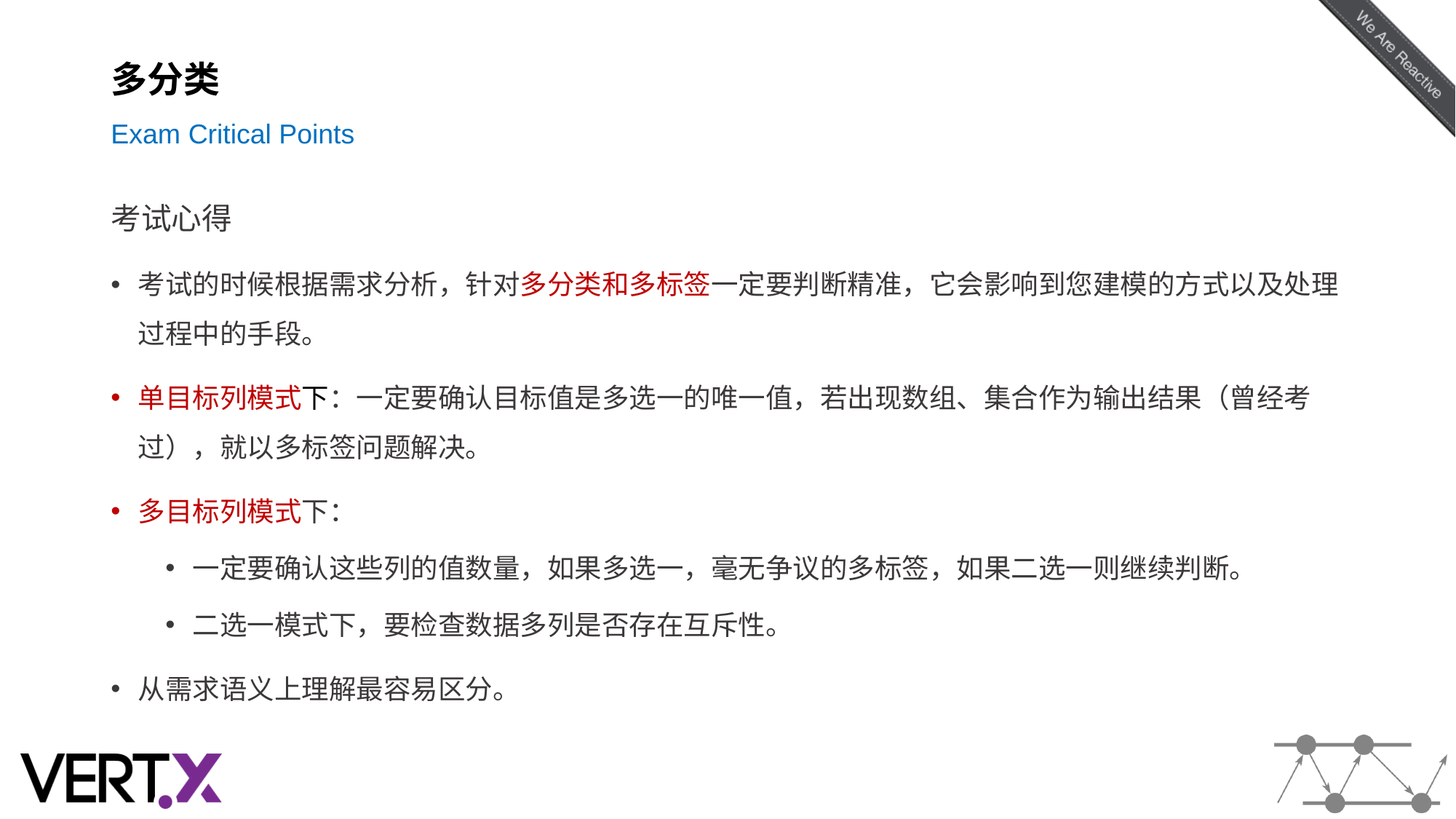

# 多分类 Exam Critical Points
考试心得
考试的时候根据需求分析，针对多分类和多标签一定要判断精准，它会影响到您建模的方式以及处理过程中的手段。
单目标列模式下：一定要确认目标值是多选一的唯一值，若出现数组、集合作为输出结果（曾经考过），就以多标签问题解决。
多目标列模式下：
一定要确认这些列的值数量，如果多选一，毫无争议的多标签，如果二选一则继续判断。
二选一模式下，要检查数据多列是否存在互斥性。
从需求语义上理解最容易区分。